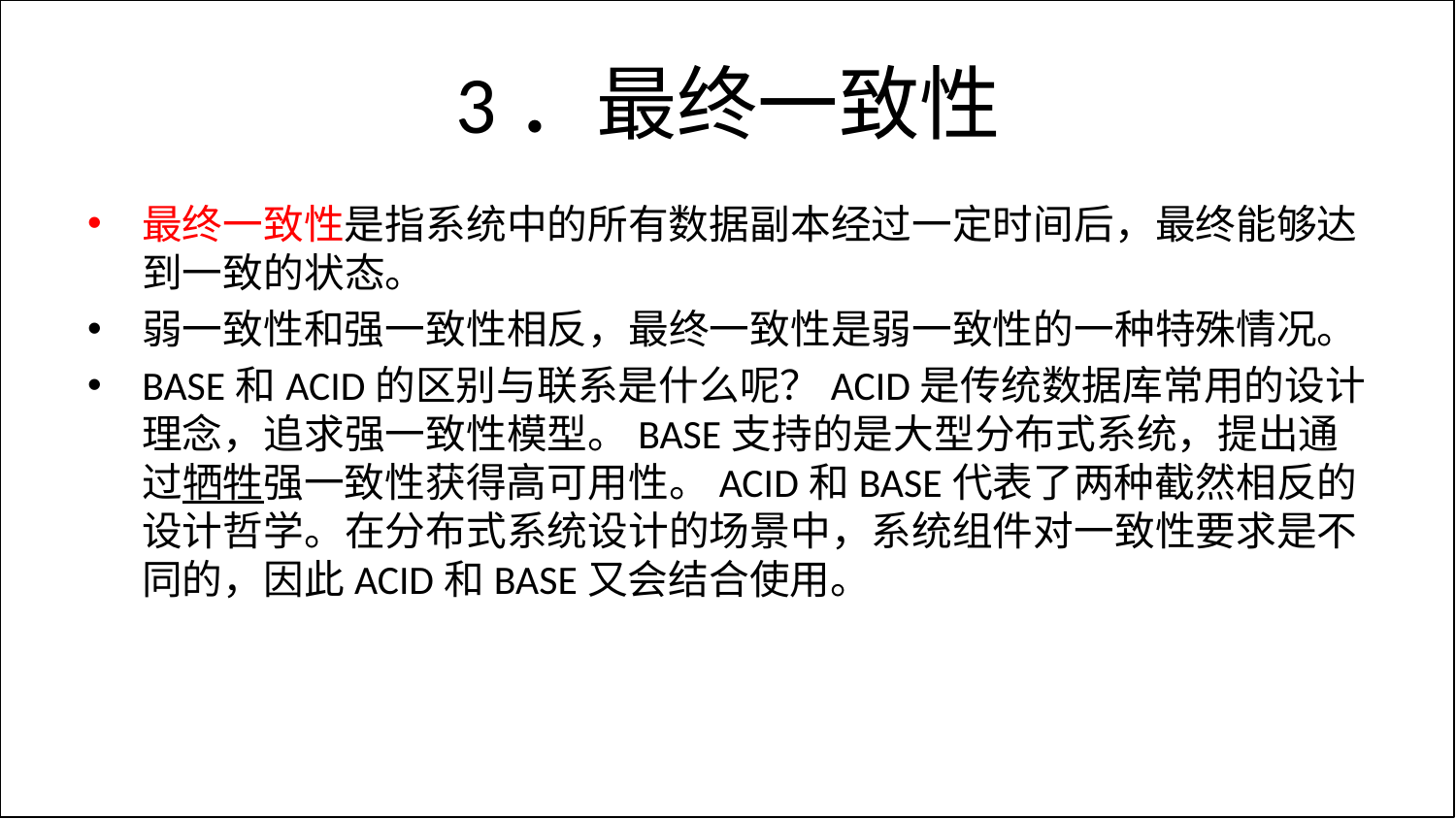

# 3．最终一致性
最终一致性是指系统中的所有数据副本经过一定时间后，最终能够达到一致的状态。
弱一致性和强一致性相反，最终一致性是弱一致性的一种特殊情况。
BASE和ACID的区别与联系是什么呢？ACID是传统数据库常用的设计理念，追求强一致性模型。BASE支持的是大型分布式系统，提出通过牺牲强一致性获得高可用性。ACID和BASE代表了两种截然相反的设计哲学。在分布式系统设计的场景中，系统组件对一致性要求是不同的，因此ACID和BASE又会结合使用。